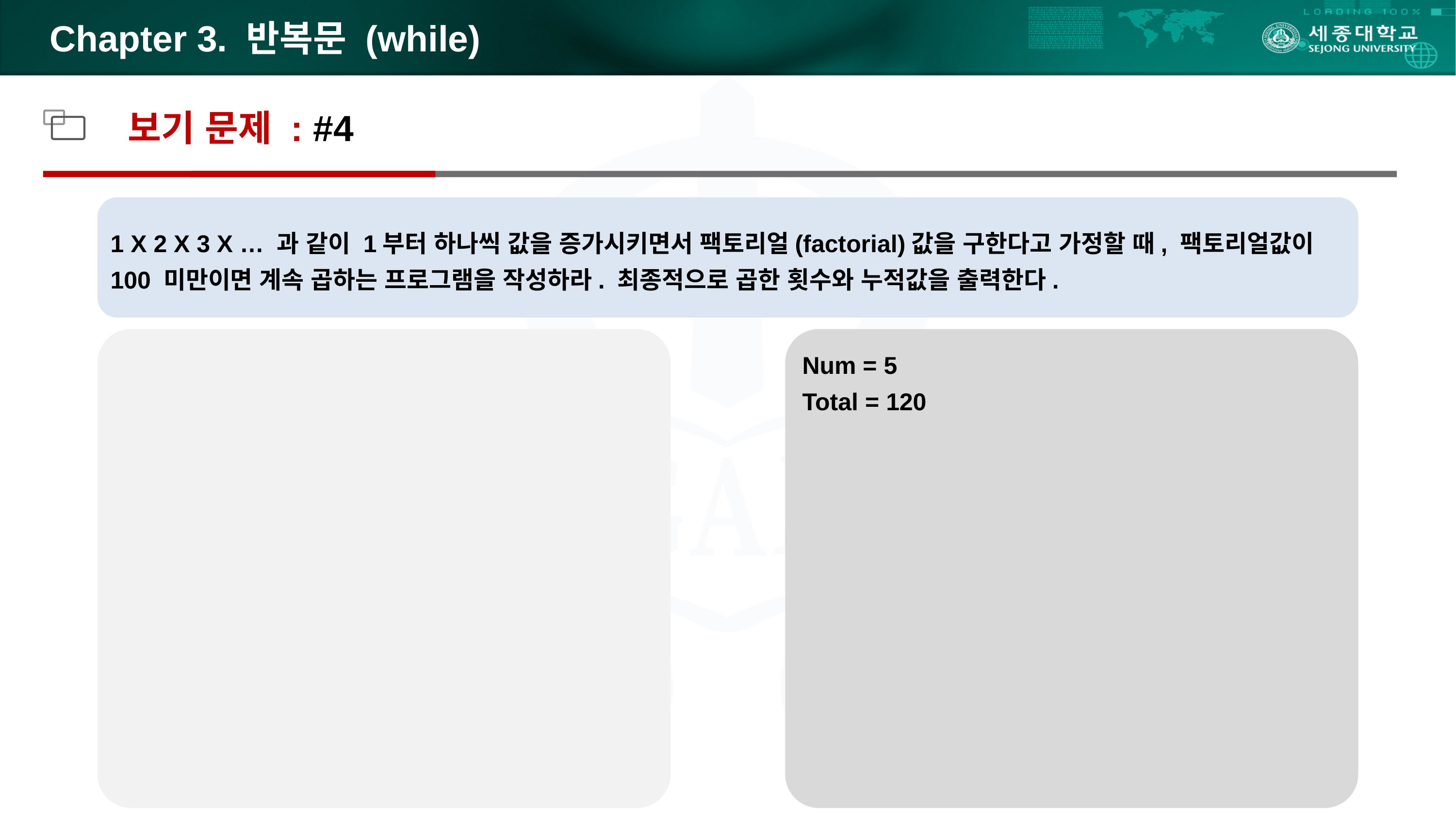

# Chapter 3. 반복문 (while)
보기 문제 : #4
1 X 2 X 3 X … 과 같이 1부터 하나씩 값을 증가시키면서 팩토리얼(factorial)값을 구한다고 가정할 때, 팩토리얼값이 100 미만이면 계속 곱하는 프로그램을 작성하라. 최종적으로 곱한 횟수와 누적값을 출력한다.

Num = 5
Total = 120